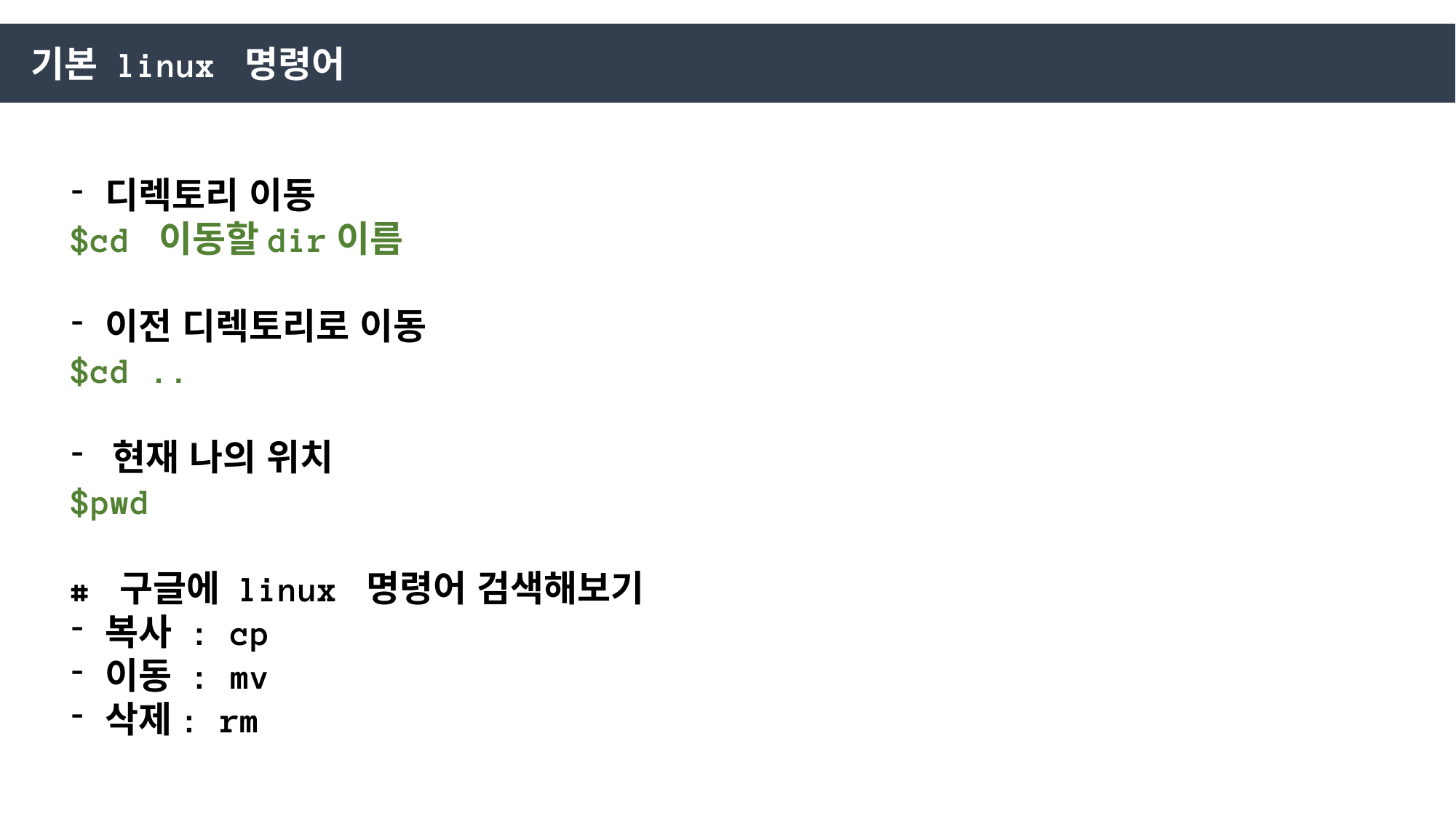

기본 linux 명령어
디렉토리 이동
$cd 이동할dir이름

이전 디렉토리로 이동
$cd ..

현재 나의 위치
$pwd

# 구글에 linux 명령어 검색해보기
복사 : cp
이동 : mv
삭제: rm